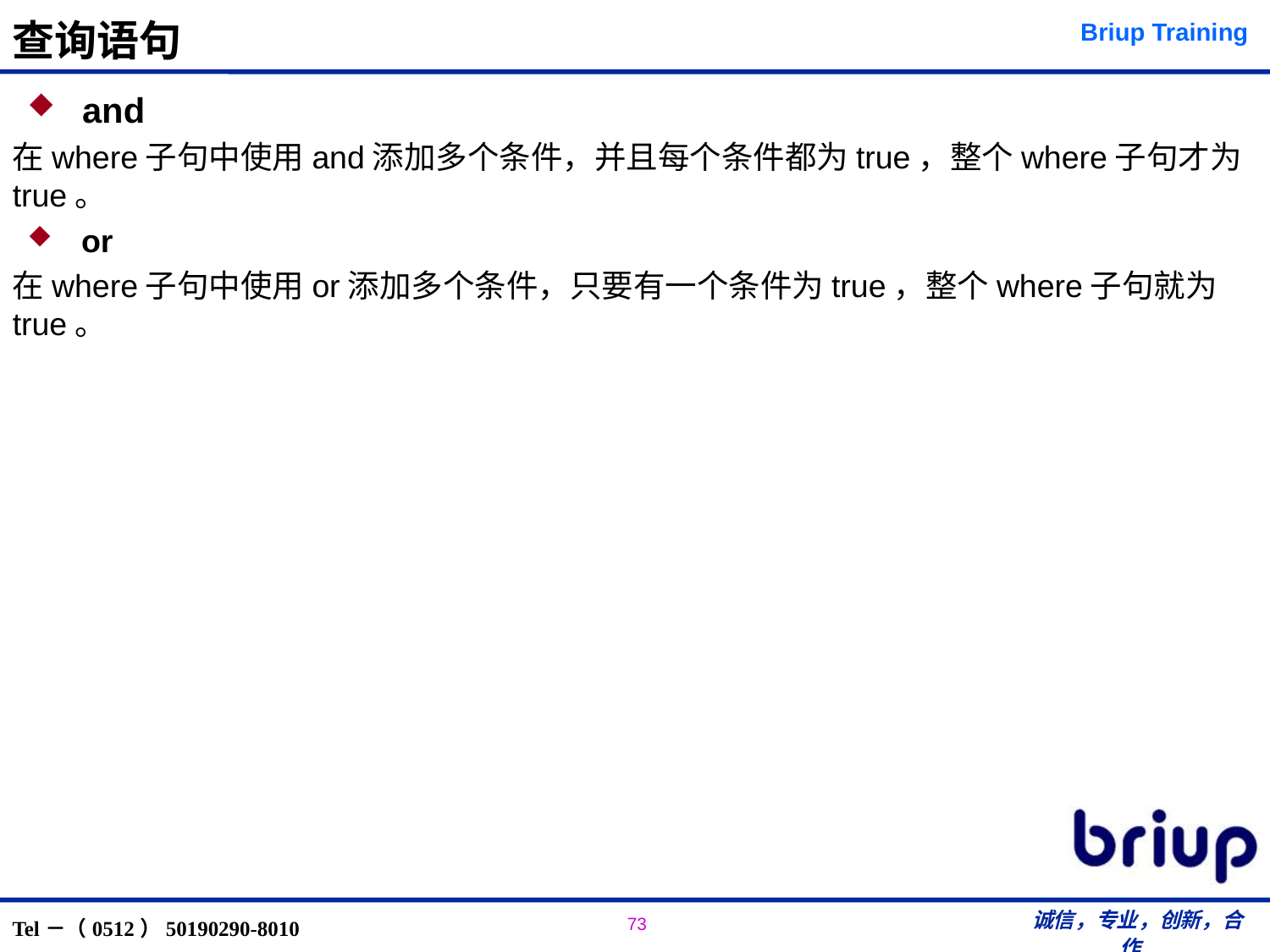

# 查询语句
 and
在where子句中使用and添加多个条件，并且每个条件都为true，整个where子句才为true。
 or
在where子句中使用or添加多个条件，只要有一个条件为true，整个where子句就为true。